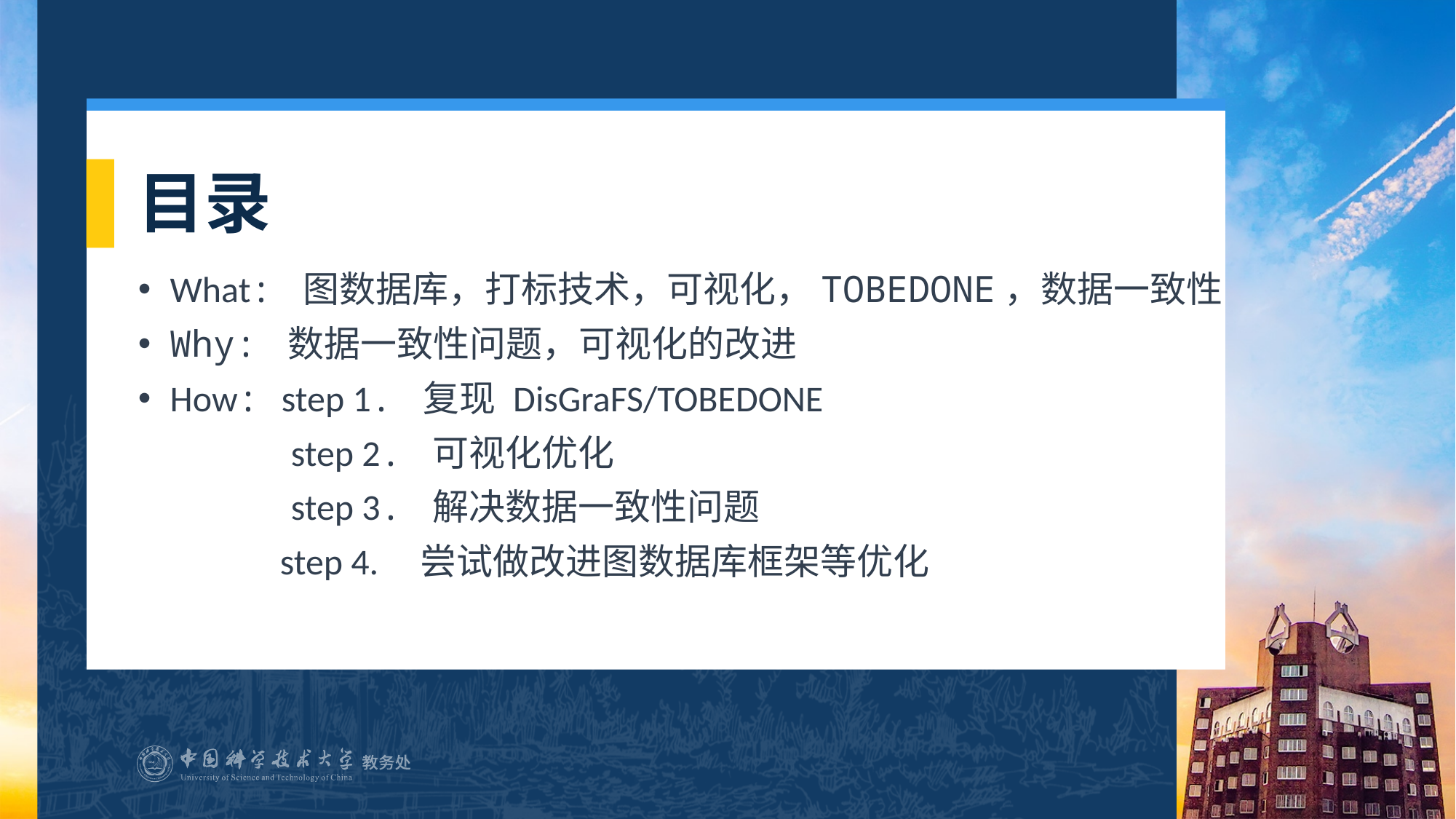

# 目录
What: 图数据库，打标技术，可视化，TOBEDONE，数据一致性
Why: 数据一致性问题，可视化的改进
How: step 1. 复现 DisGraFS/TOBEDONE
	  step 2. 可视化优化
 	  step 3. 解决数据一致性问题
	    step 4.    尝试做改进图数据库框架等优化